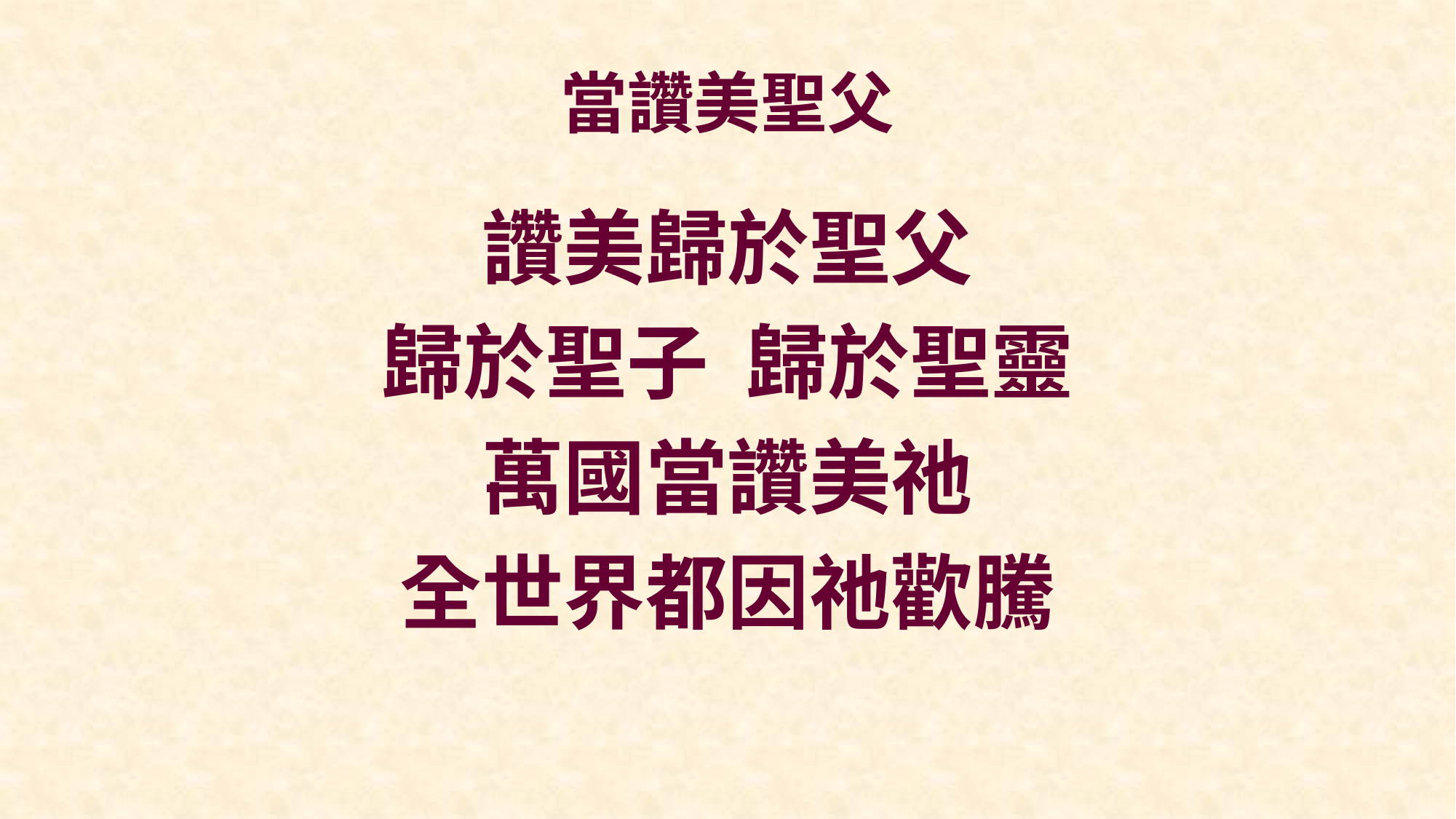

# 當讚美聖父
讚美歸於聖父
歸於聖子  歸於聖靈
萬國當讚美祂
全世界都因祂歡騰